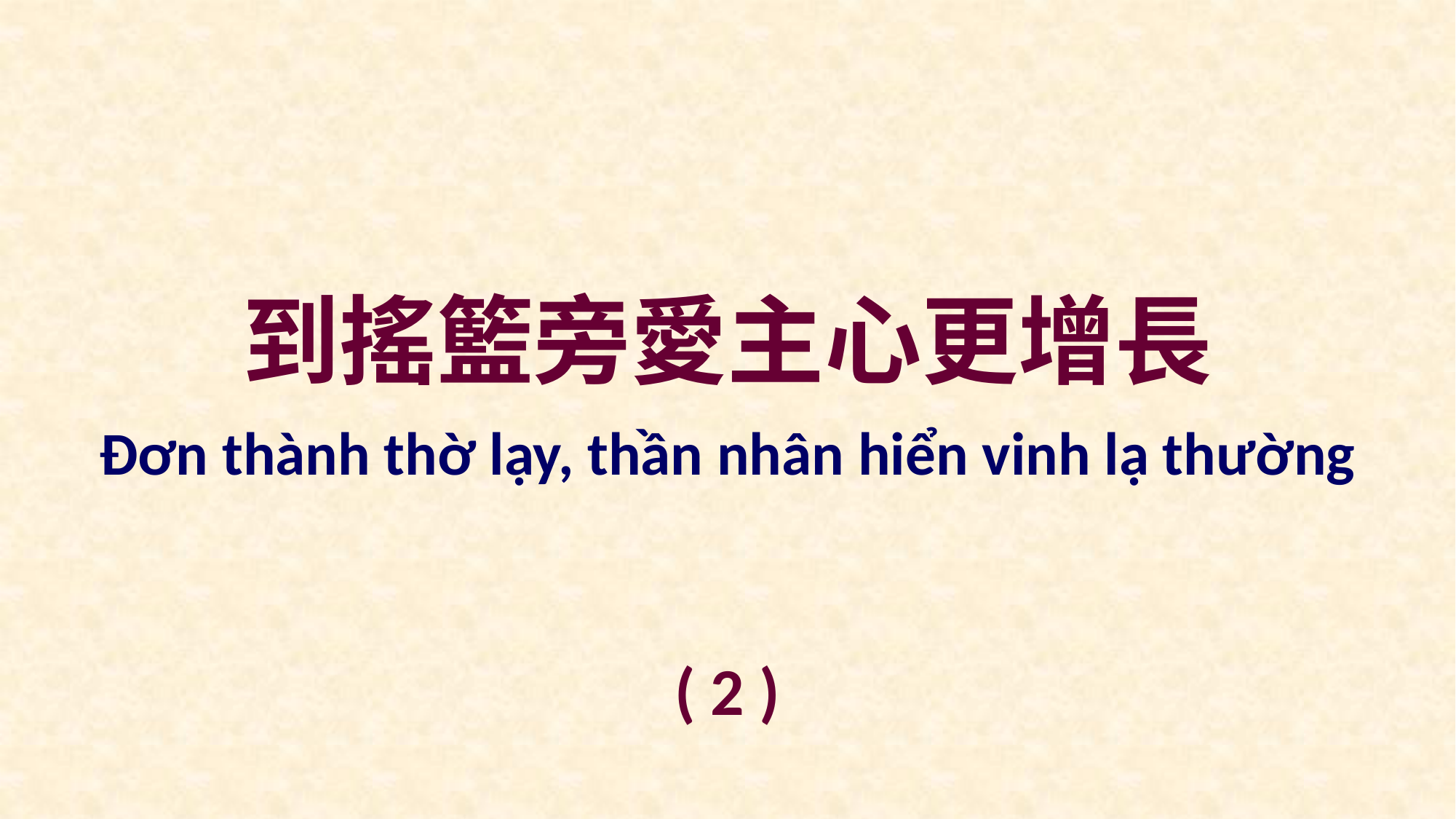

到搖籃旁愛主心更增長
Ðơn thành thờ lạy, thần nhân hiển vinh lạ thường
( 2 )